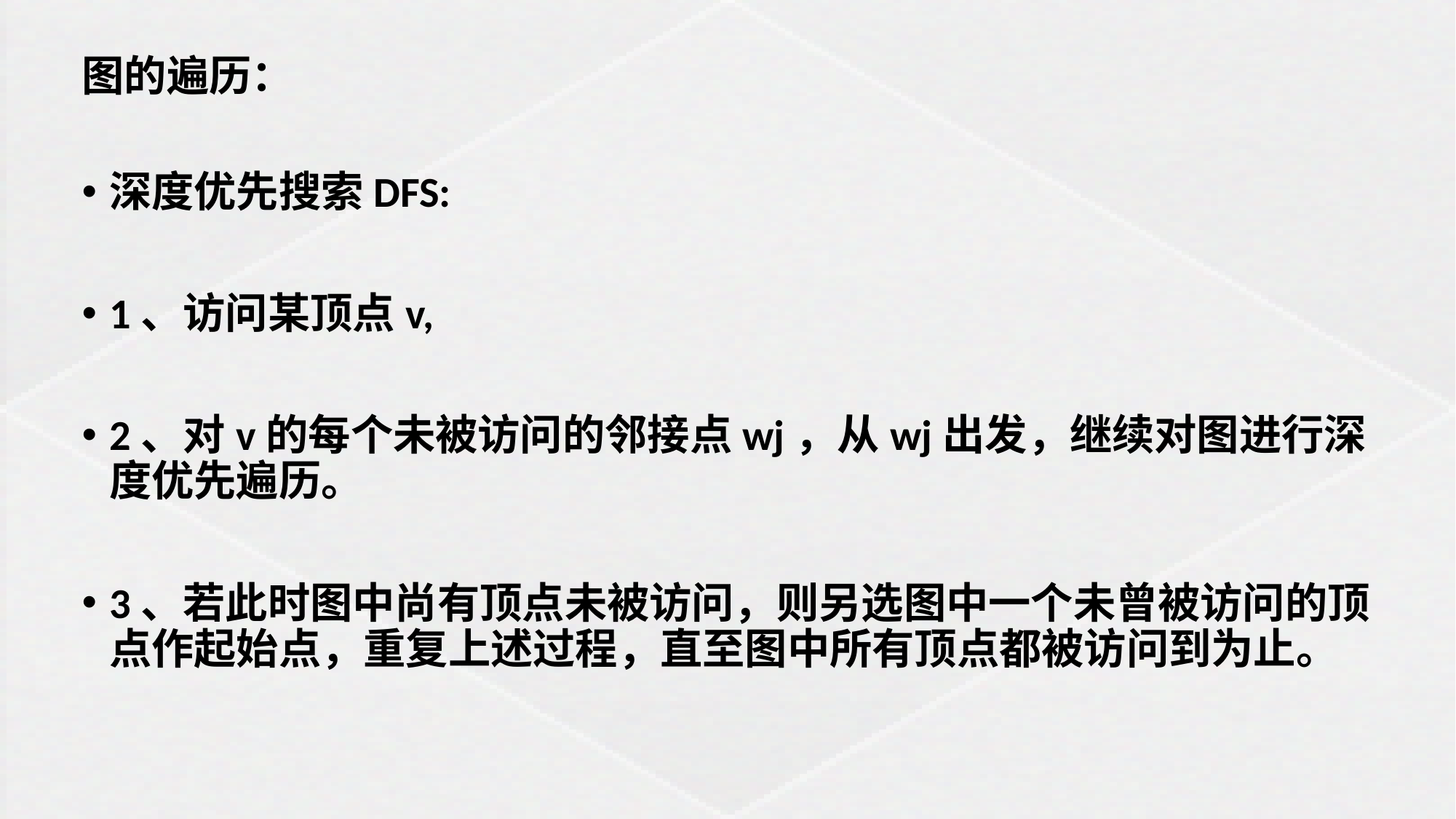

图的遍历：

深度优先搜索DFS:

1、访问某顶点v,

2、对v的每个未被访问的邻接点wj，从wj出发，继续对图进行深度优先遍历。

3、若此时图中尚有顶点未被访问，则另选图中一个未曾被访问的顶点作起始点，重复上述过程，直至图中所有顶点都被访问到为止。